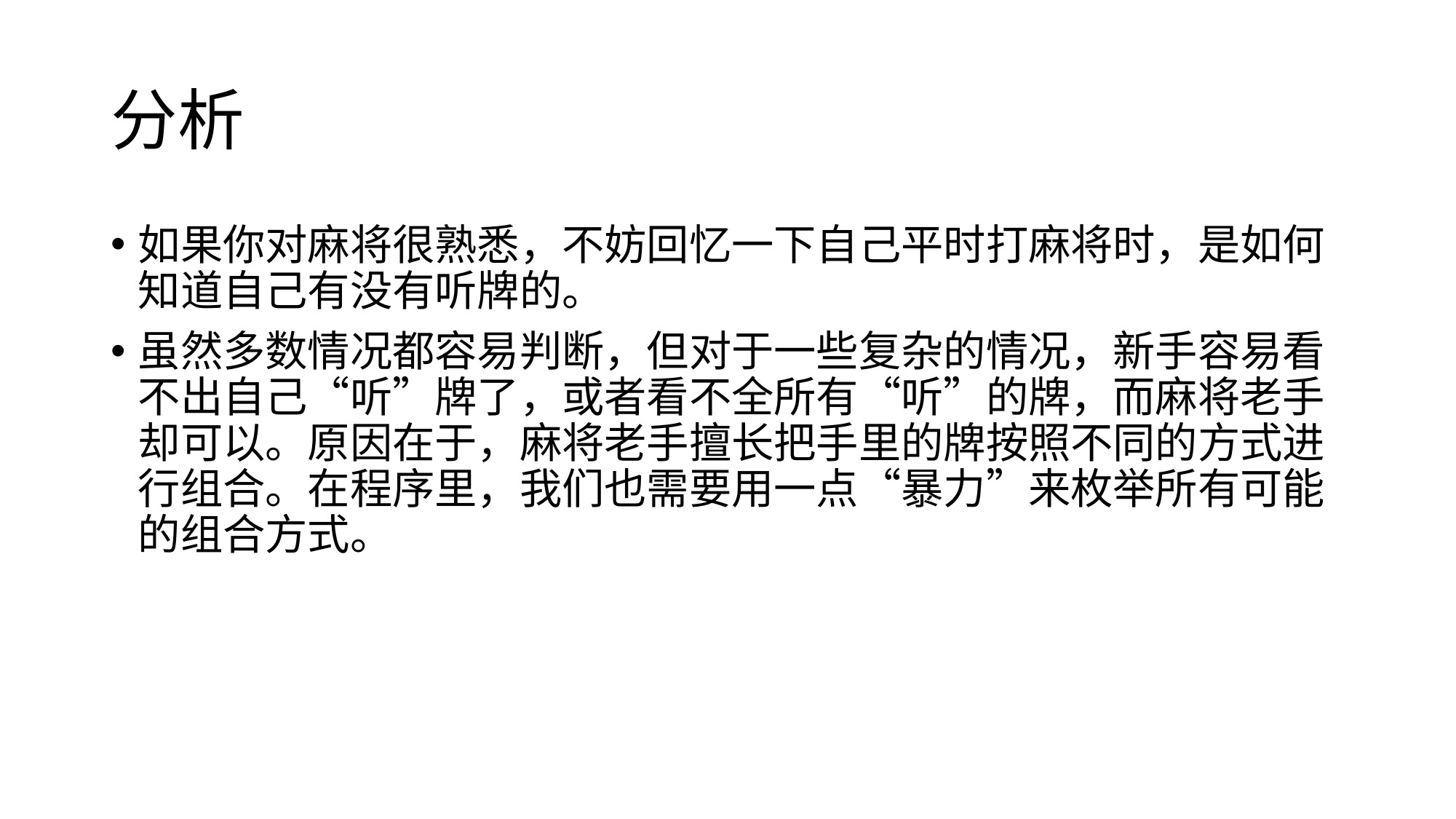

# 分析
如果你对麻将很熟悉，不妨回忆一下自己平时打麻将时，是如何知道自己有没有听牌的。
虽然多数情况都容易判断，但对于一些复杂的情况，新手容易看不出自己“听”牌了，或者看不全所有“听”的牌，而麻将老手却可以。原因在于，麻将老手擅长把手里的牌按照不同的方式进行组合。在程序里，我们也需要用一点“暴力”来枚举所有可能的组合方式。